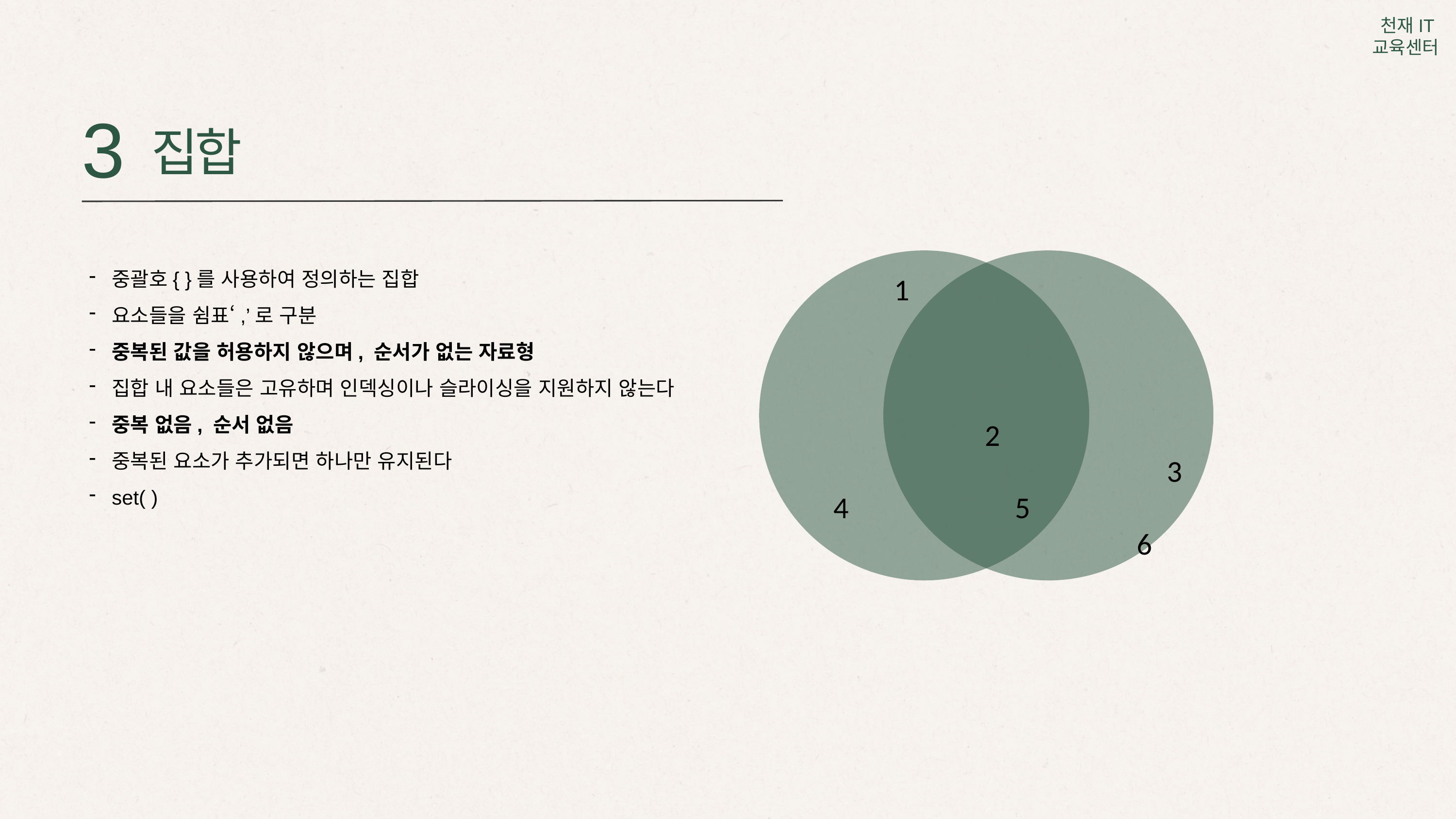

3
집합

중괄호{ }를 사용하여 정의하는 집합
요소들을 쉼표‘,’로 구분
중복된 값을 허용하지 않으며, 순서가 없는 자료형
집합 내 요소들은 고유하며 인덱싱이나 슬라이싱을 지원하지 않는다
중복 없음, 순서 없음
중복된 요소가 추가되면 하나만 유지된다
set( )

　　　　　1

　　　　　　　　2
　　　　　　　　　　　　　　3
　　　4　　　　　5
　　　　　　　　　　　　　6